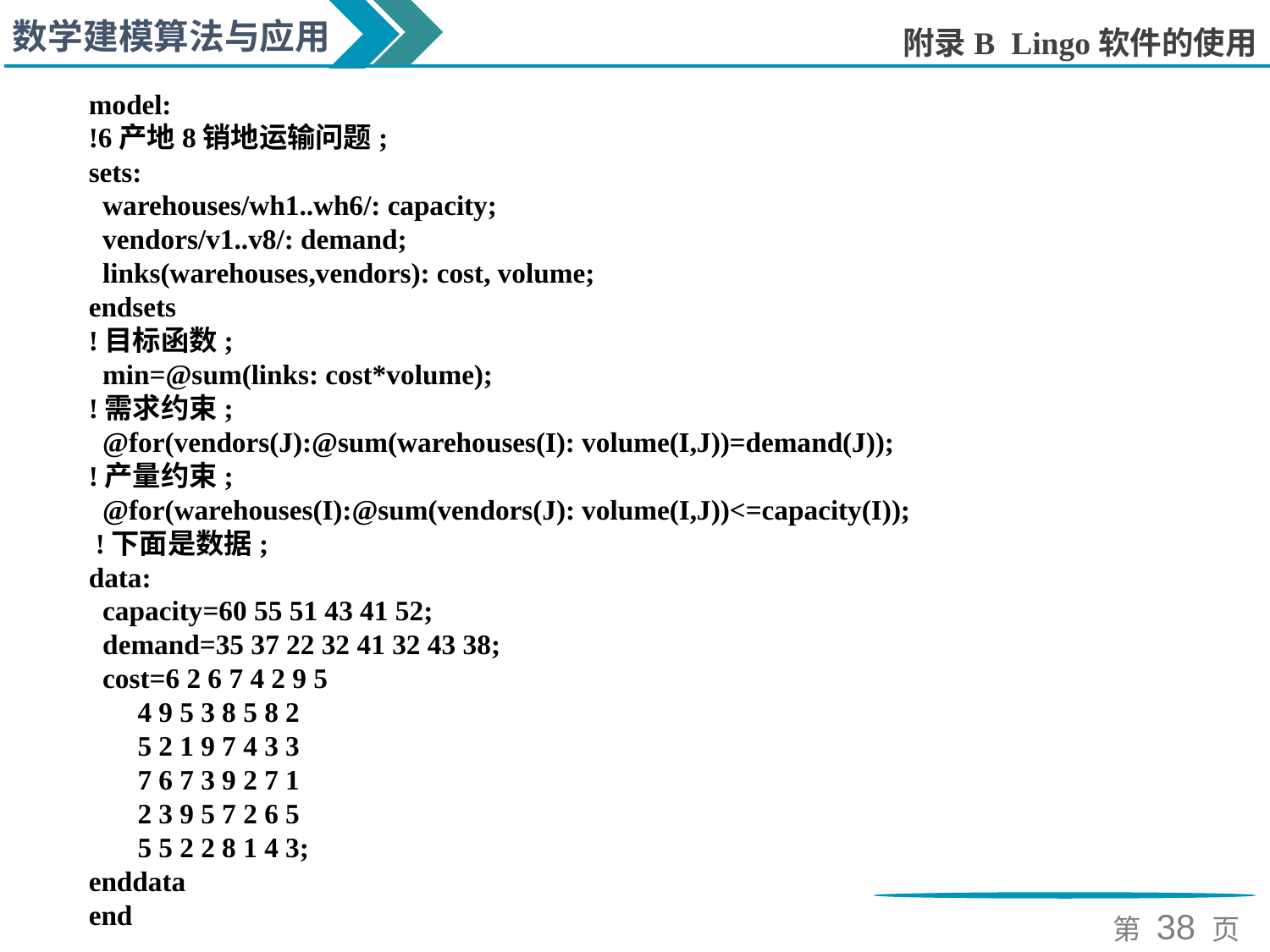

model:
!6产地8销地运输问题;
sets:
  warehouses/wh1..wh6/: capacity;
  vendors/v1..v8/: demand;
  links(warehouses,vendors): cost, volume;
endsets
!目标函数;
  min=@sum(links: cost*volume);
!需求约束;
  @for(vendors(J):@sum(warehouses(I): volume(I,J))=demand(J));
!产量约束;
  @for(warehouses(I):@sum(vendors(J): volume(I,J))<=capacity(I));
 !下面是数据;
data:
  capacity=60 55 51 43 41 52;
  demand=35 37 22 32 41 32 43 38;
  cost=6 2 6 7 4 2 9 5
       4 9 5 3 8 5 8 2
       5 2 1 9 7 4 3 3
       7 6 7 3 9 2 7 1
       2 3 9 5 7 2 6 5
       5 5 2 2 8 1 4 3;
enddata
end